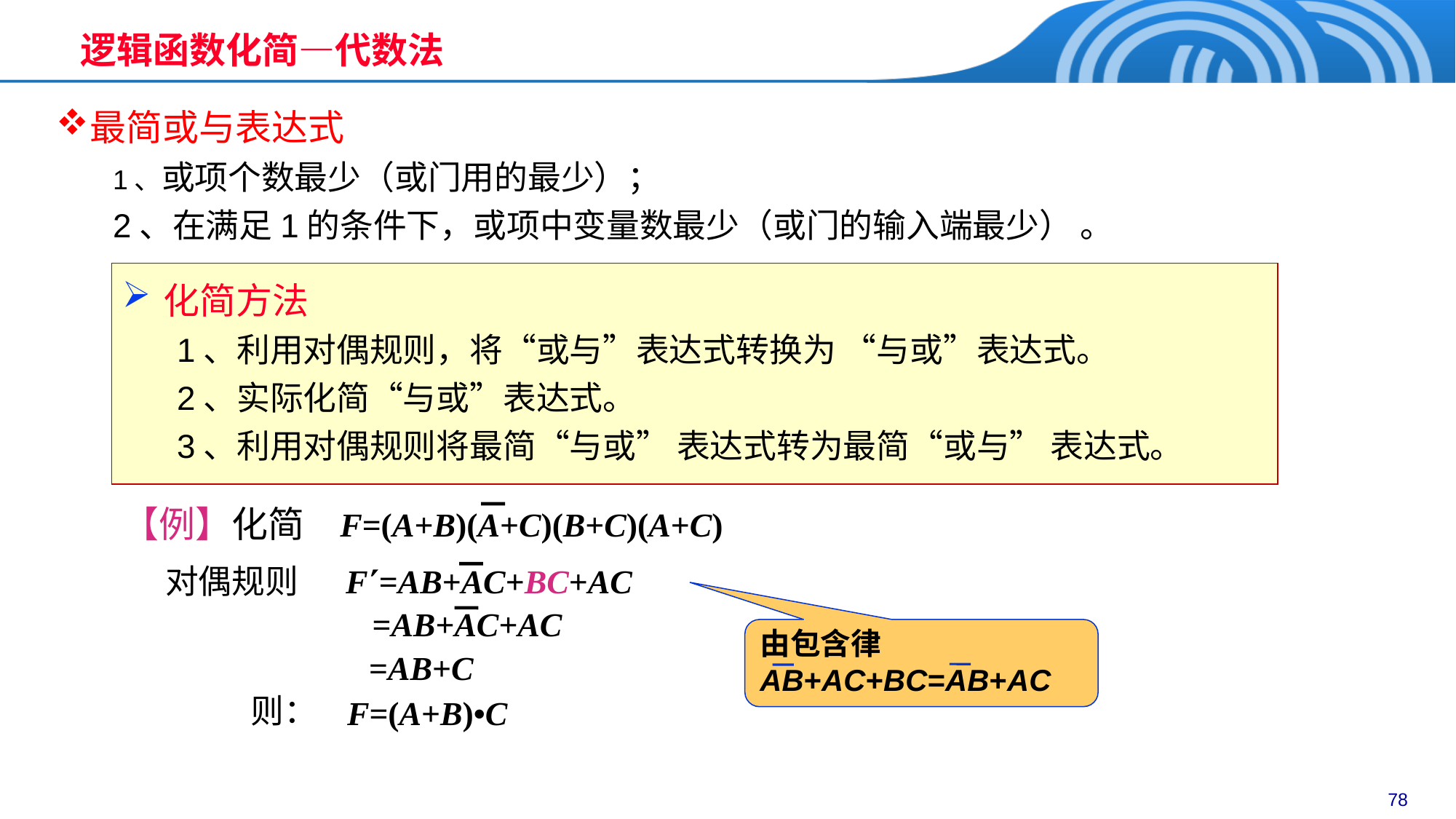

# 逻辑函数化简—代数法
最简或与表达式
1、或项个数最少（或门用的最少）；
2、在满足1的条件下，或项中变量数最少（或门的输入端最少） 。
化简方法
1、利用对偶规则，将“或与”表达式转换为 “与或”表达式。
2、实际化简“与或”表达式。
3、利用对偶规则将最简“与或” 表达式转为最简“或与” 表达式。
【例】化简
F=(A+B)(A+C)(B+C)(A+C)

对偶规则
F′=AB+AC+BC+AC

=AB+AC+AC

=AB+C
则：
F=(A+B)•C
由包含律AB+AC+BC=AB+AC